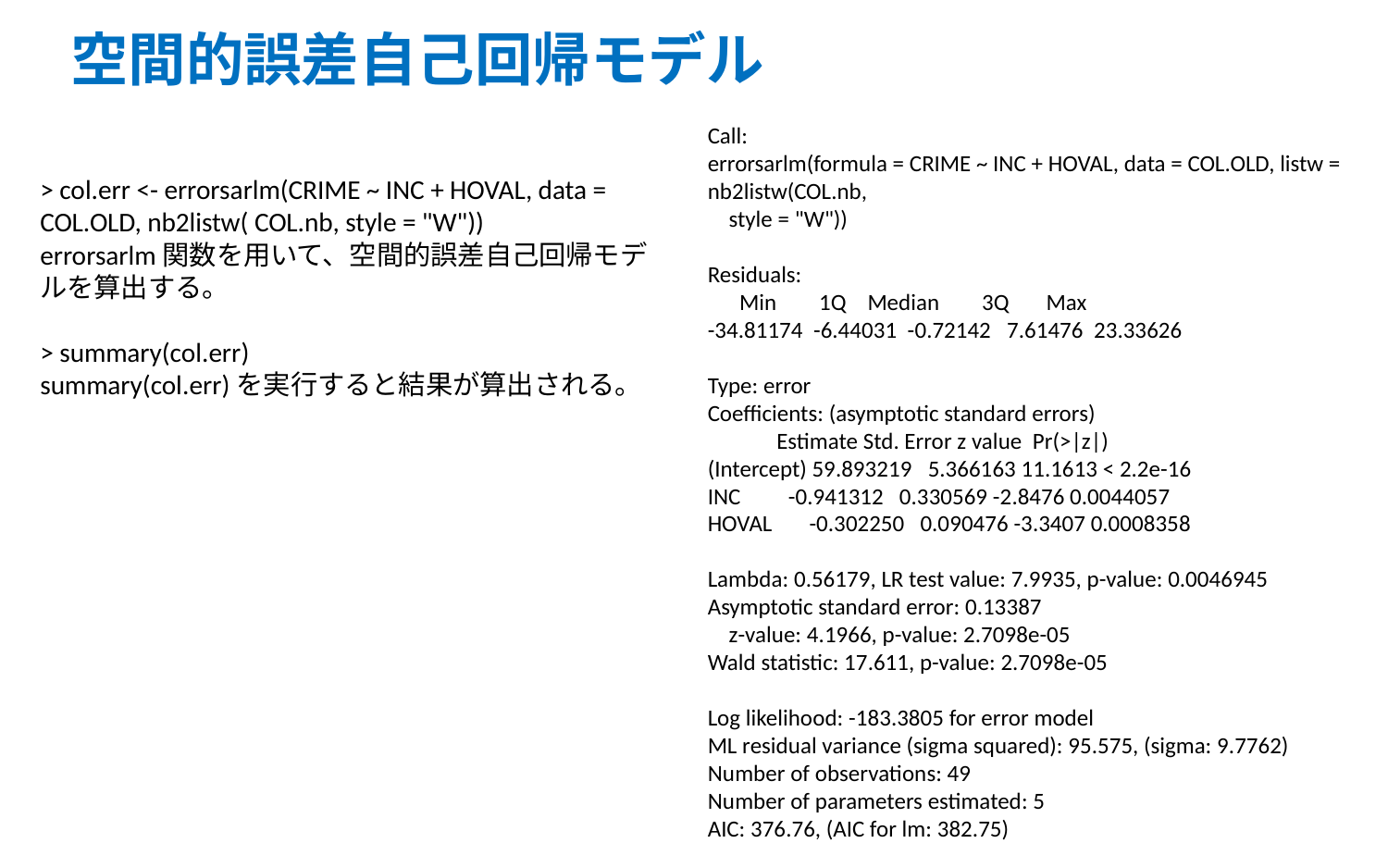

# 空間的誤差自己回帰モデル
Call:
errorsarlm(formula = CRIME ~ INC + HOVAL, data = COL.OLD, listw = nb2listw(COL.nb,
    style = "W"))

Residuals:
      Min        1Q    Median        3Q       Max
-34.81174  -6.44031  -0.72142   7.61476  23.33626

Type: error
Coefficients: (asymptotic standard errors)
             Estimate Std. Error z value  Pr(>|z|)
(Intercept) 59.893219   5.366163 11.1613 < 2.2e-16
INC         -0.941312   0.330569 -2.8476 0.0044057
HOVAL       -0.302250   0.090476 -3.3407 0.0008358

Lambda: 0.56179, LR test value: 7.9935, p-value: 0.0046945
Asymptotic standard error: 0.13387
    z-value: 4.1966, p-value: 2.7098e-05
Wald statistic: 17.611, p-value: 2.7098e-05

Log likelihood: -183.3805 for error model
ML residual variance (sigma squared): 95.575, (sigma: 9.7762)
Number of observations: 49
Number of parameters estimated: 5
AIC: 376.76, (AIC for lm: 382.75)
> col.err <- errorsarlm(CRIME ~ INC + HOVAL, data = COL.OLD, nb2listw( COL.nb, style = "W"))
errorsarlm関数を用いて、空間的誤差自己回帰モデルを算出する。

> summary(col.err)
summary(col.err)を実行すると結果が算出される。